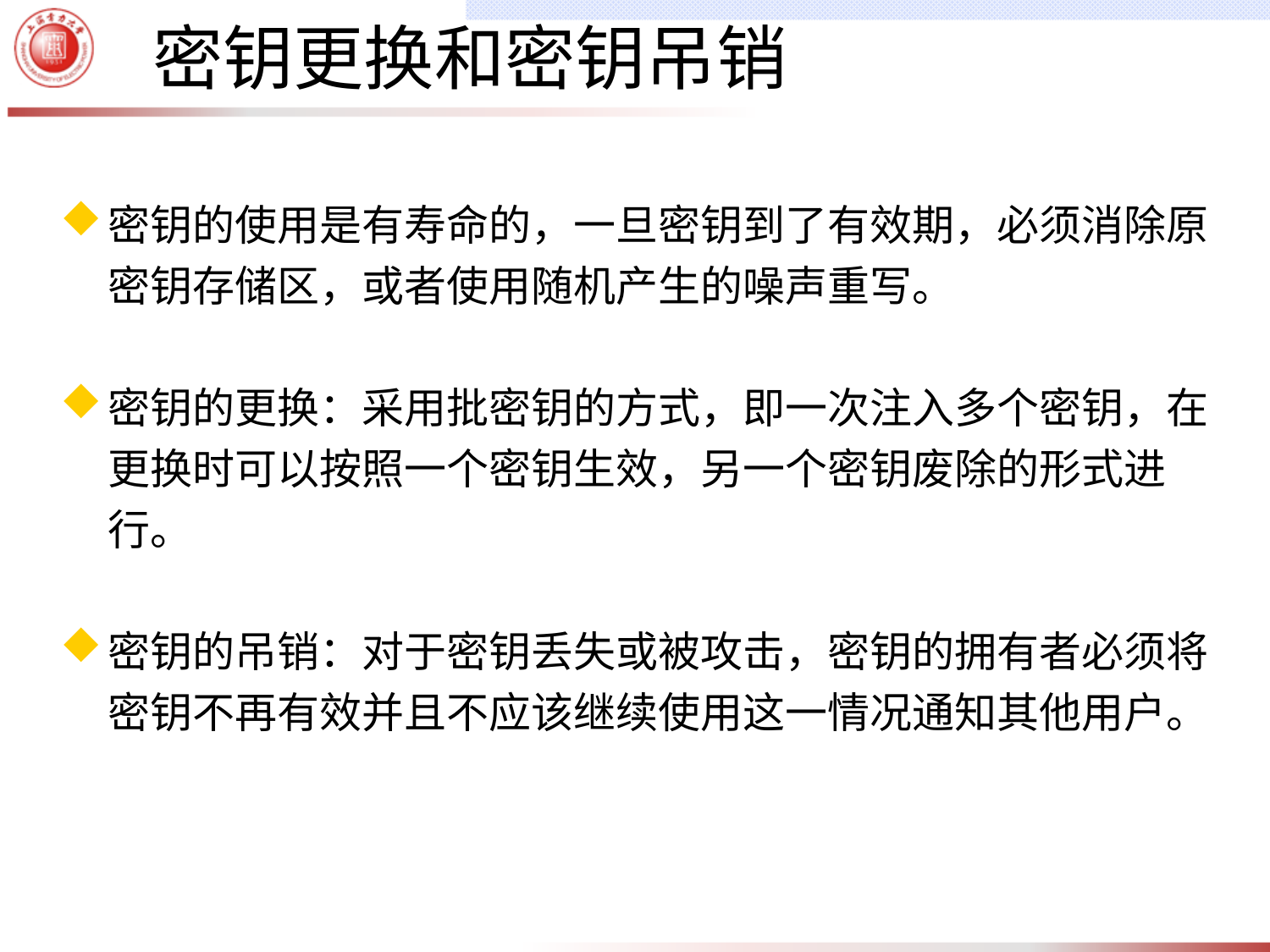

密钥更换和密钥吊销
密钥的使用是有寿命的，一旦密钥到了有效期，必须消除原密钥存储区，或者使用随机产生的噪声重写。

密钥的更换：采用批密钥的方式，即一次注入多个密钥，在更换时可以按照一个密钥生效，另一个密钥废除的形式进行。

密钥的吊销：对于密钥丢失或被攻击，密钥的拥有者必须将密钥不再有效并且不应该继续使用这一情况通知其他用户。